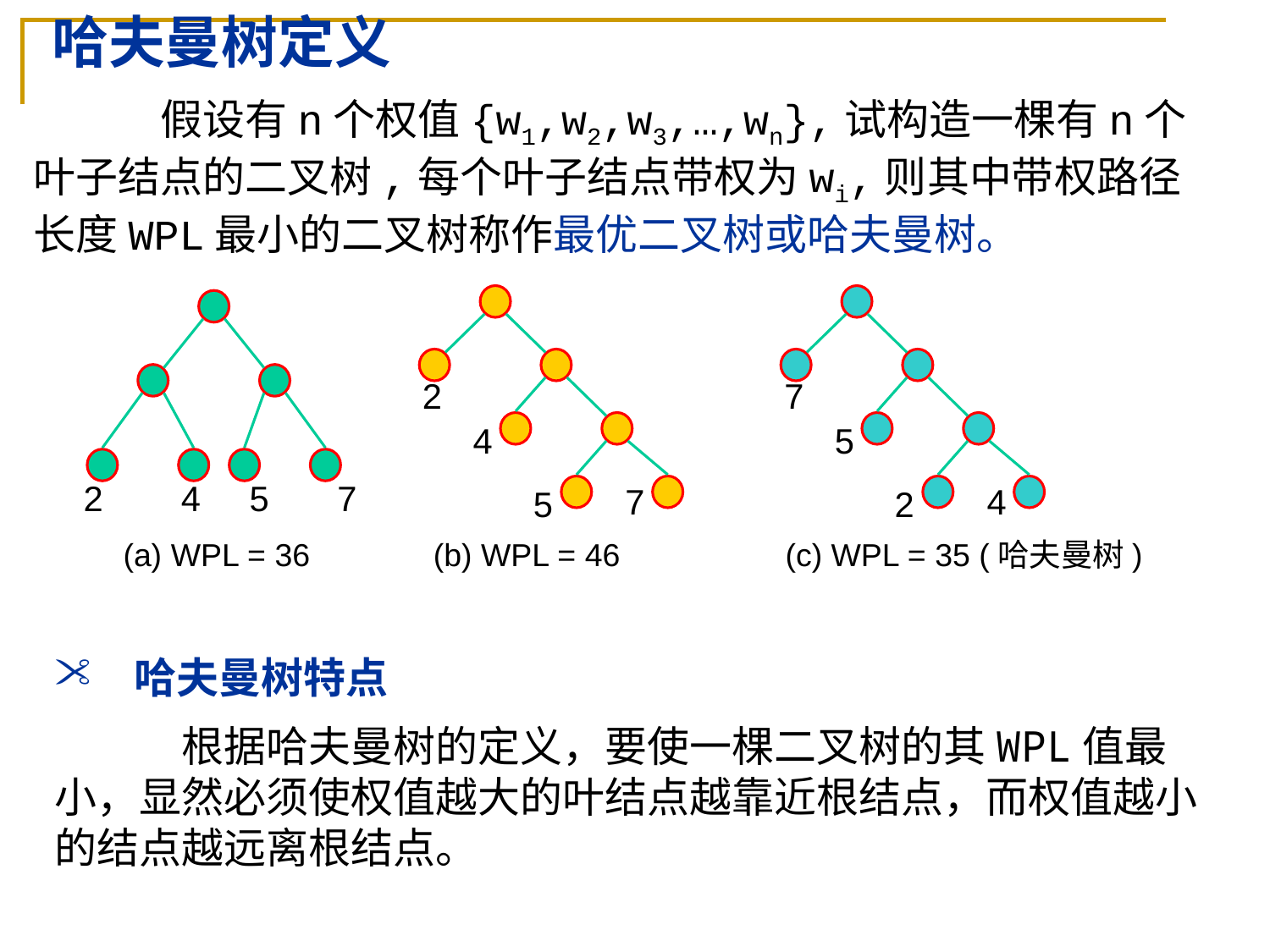

# 哈夫曼树定义
	假设有n个权值{w1,w2,w3,…,wn},试构造一棵有n个叶子结点的二叉树,每个叶子结点带权为wi,则其中带权路径长度WPL最小的二叉树称作最优二叉树或哈夫曼树。

2
4
7
5
(b) WPL = 46

7
5
4
2
(c) WPL = 35 (哈夫曼树)

2        4     5       7
(a) WPL = 36
   哈夫曼树特点
	根据哈夫曼树的定义，要使一棵二叉树的其WPL值最小，显然必须使权值越大的叶结点越靠近根结点，而权值越小的结点越远离根结点。